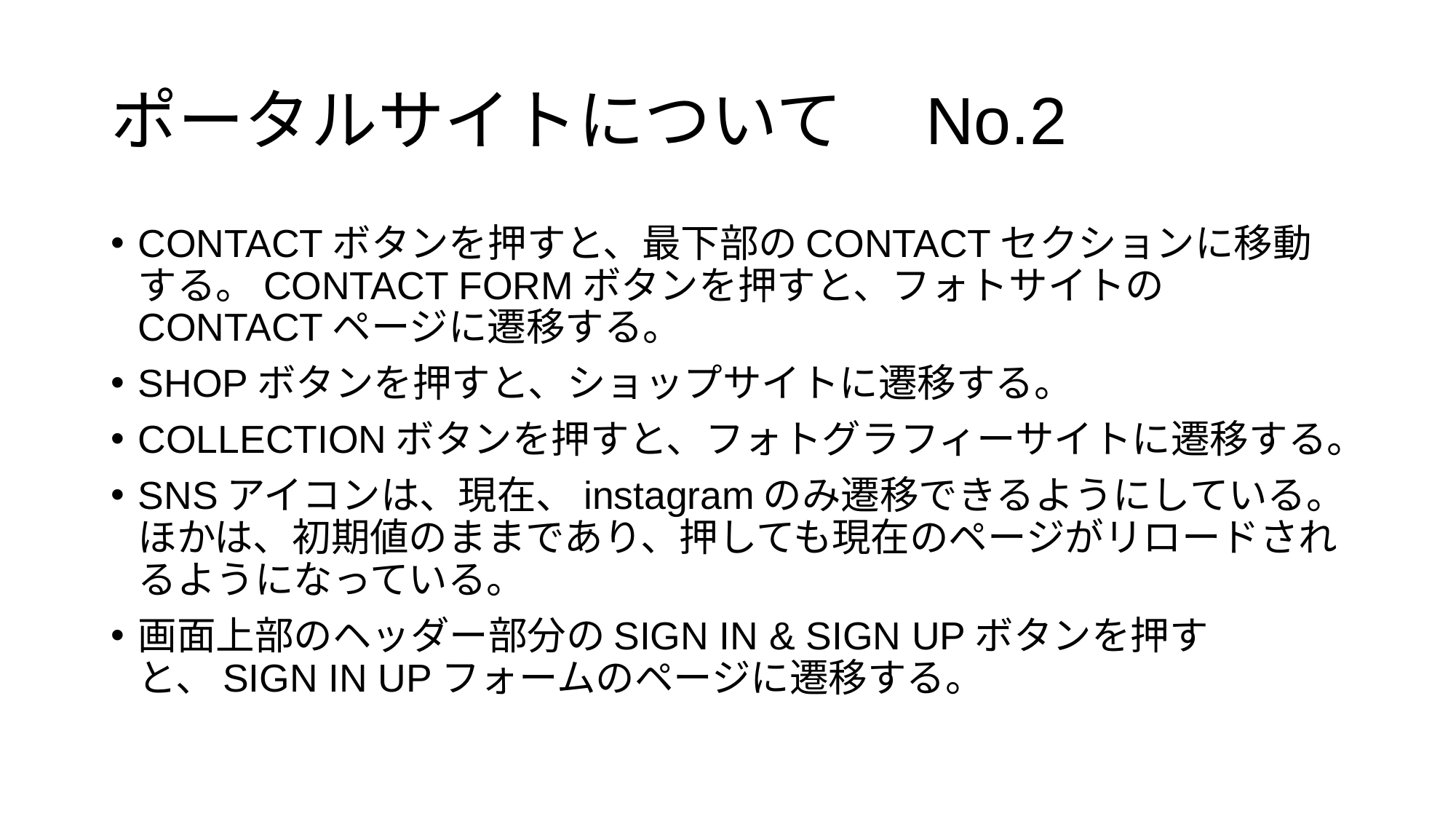

# ポータルサイトについて　No.2
CONTACTボタンを押すと、最下部のCONTACTセクションに移動する。CONTACT FORMボタンを押すと、フォトサイトのCONTACTページに遷移する。
SHOPボタンを押すと、ショップサイトに遷移する。
COLLECTIONボタンを押すと、フォトグラフィーサイトに遷移する。
SNSアイコンは、現在、instagramのみ遷移できるようにしている。ほかは、初期値のままであり、押しても現在のページがリロードされるようになっている。
画面上部のヘッダー部分のSIGN IN & SIGN UPボタンを押すと、SIGN IN UPフォームのページに遷移する。